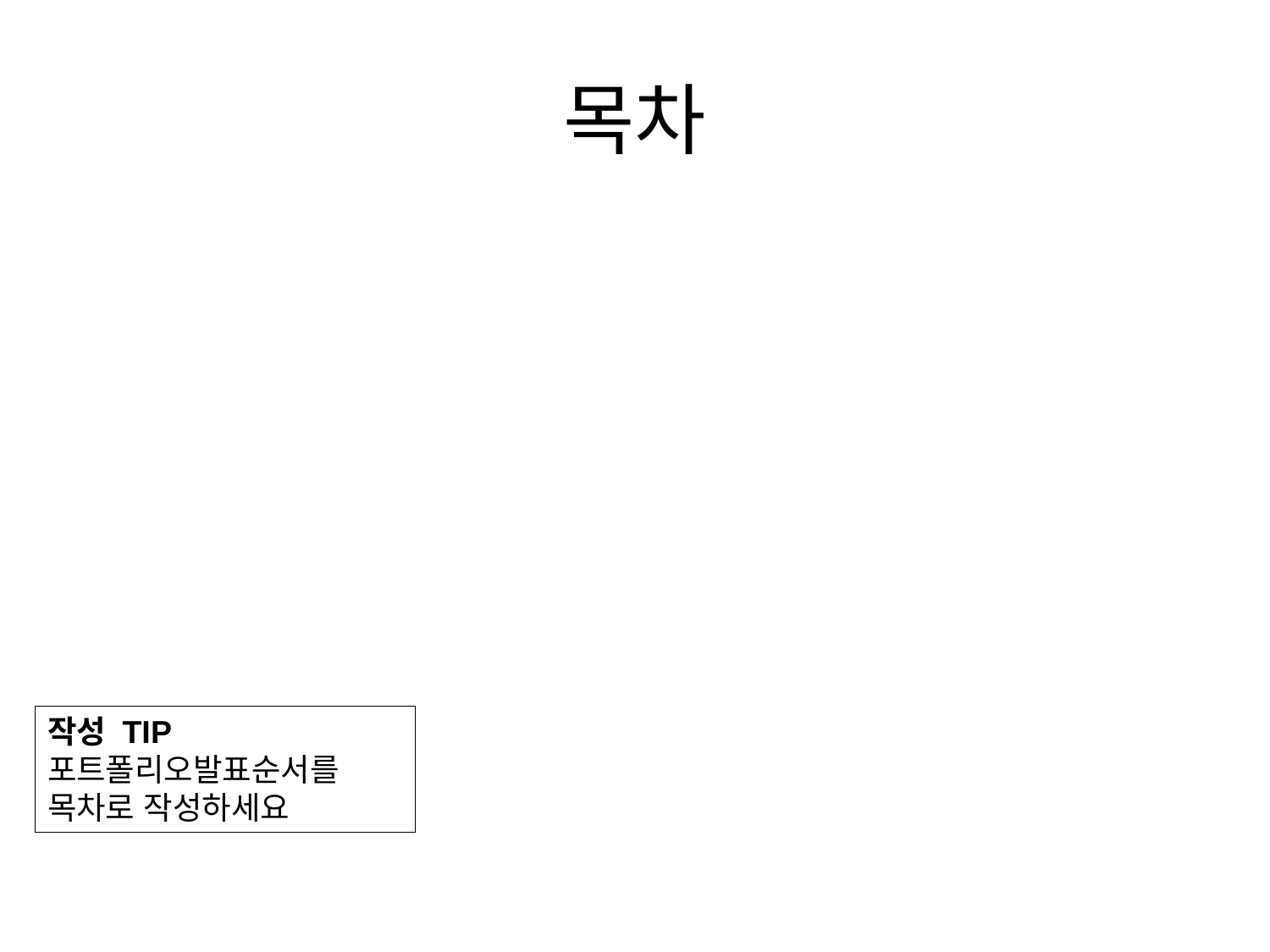

# 목차
작성 TIP
포트폴리오발표순서를
목차로 작성하세요